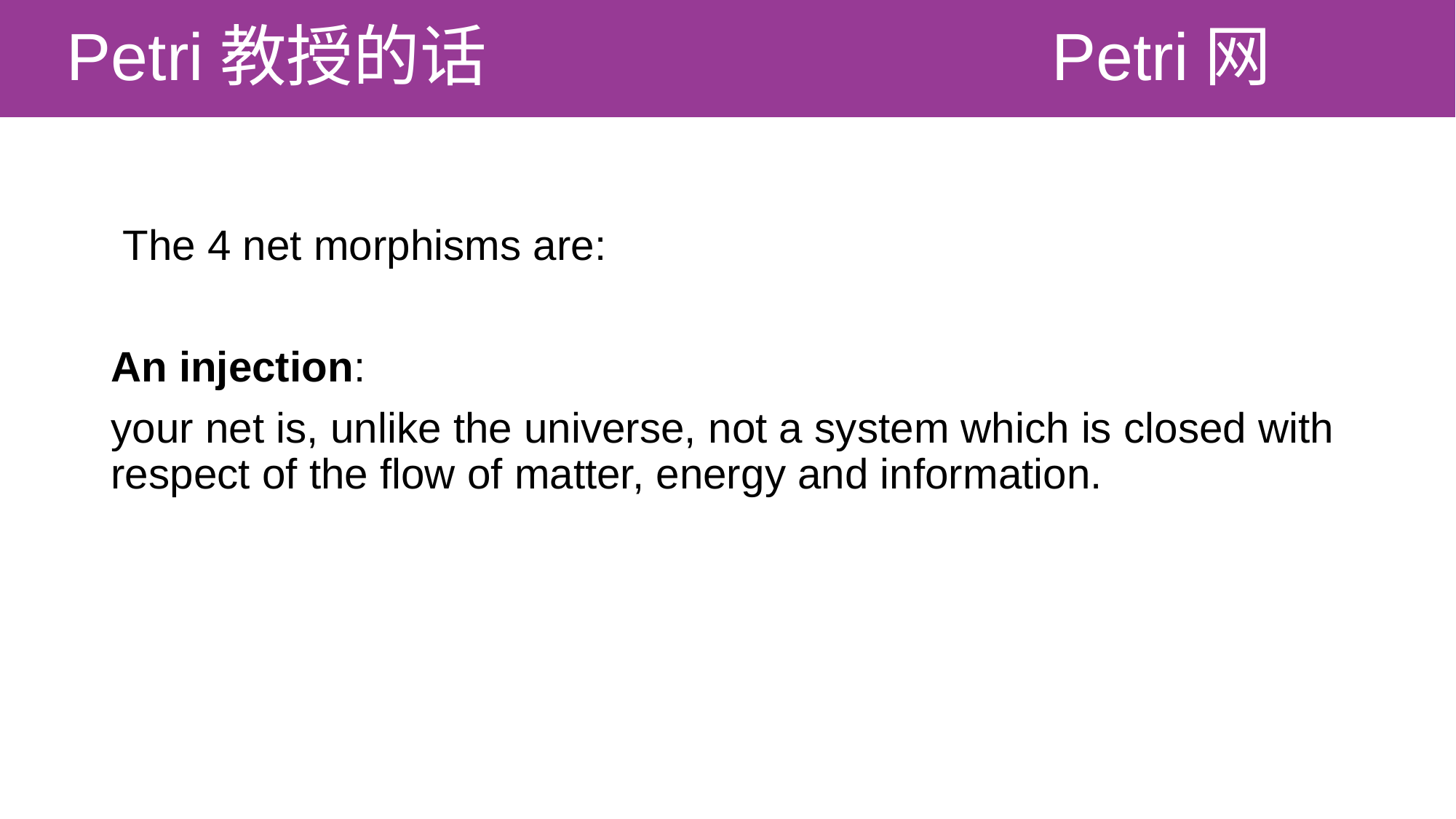

Petri教授的话
# Petri网
 The 4 net morphisms are:

An injection:
your net is, unlike the universe, not a system which is closed with respect of the flow of matter, energy and information.